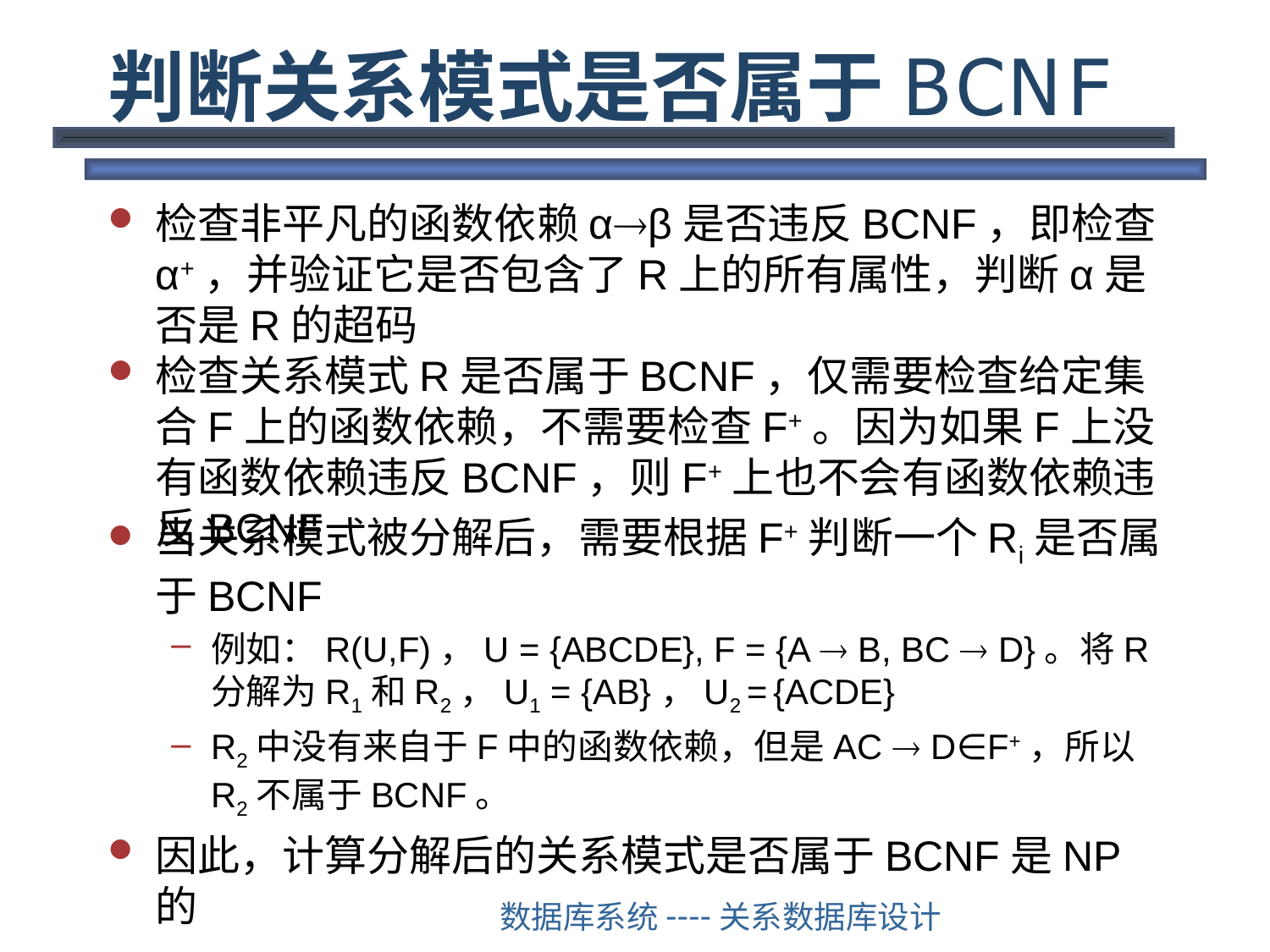

# 判断关系模式是否属于BCNF
检查非平凡的函数依赖α→β是否违反BCNF，即检查α+，并验证它是否包含了R上的所有属性，判断α是否是R的超码
检查关系模式R是否属于BCNF，仅需要检查给定集合F上的函数依赖，不需要检查F+。因为如果F上没有函数依赖违反BCNF，则F+上也不会有函数依赖违反BCNF
当关系模式被分解后，需要根据F+判断一个Ri是否属于BCNF
例如：R(U,F)，U = {ABCDE}, F = {A → B, BC → D}。将R分解为R1和R2，U1 = {AB}，U2 = {ACDE}
R2中没有来自于F中的函数依赖，但是AC → D∈F+，所以R2不属于BCNF。
因此，计算分解后的关系模式是否属于BCNF是NP的
数据库系统----关系数据库设计